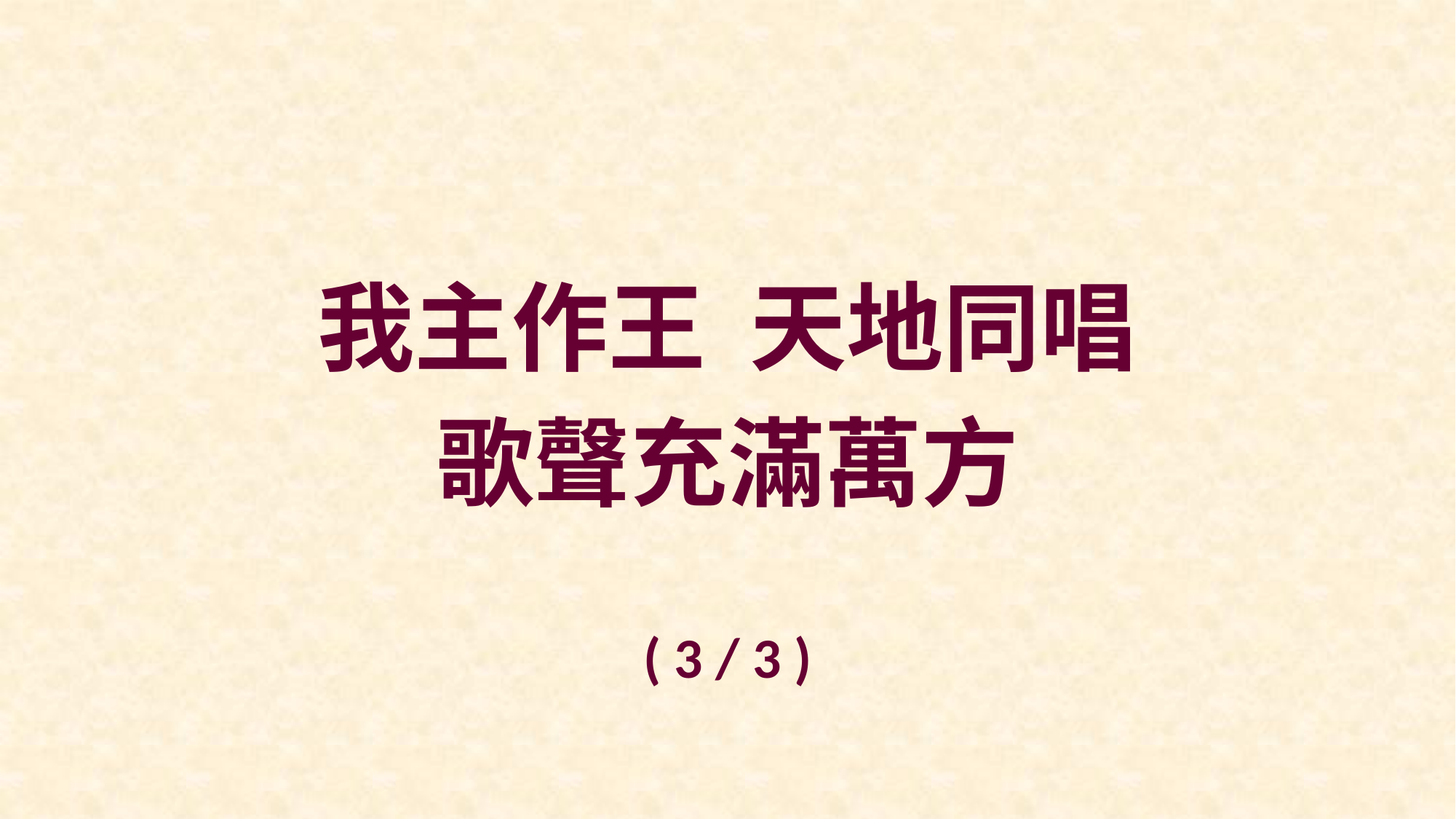

我主作王  天地同唱
歌聲充滿萬方
( 3 / 3 )